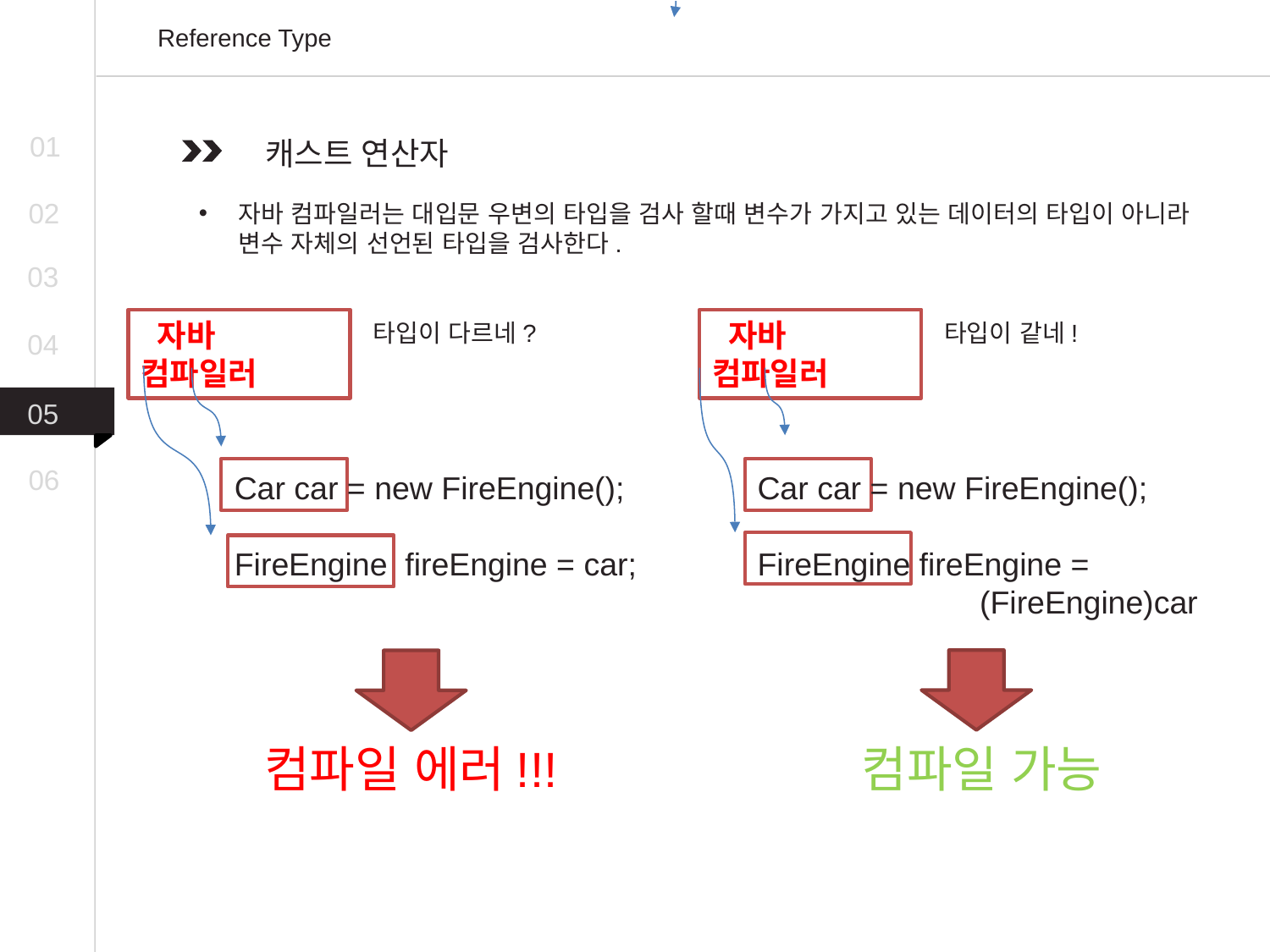

Reference Type
01
 캐스트 연산자

02
자바 컴파일러는 대입문 우변의 타입을 검사 할때 변수가 가지고 있는 데이터의 타입이 아니라 변수 자체의 선언된 타입을 검사한다.
03
 자바 컴파일러
 자바 컴파일러
타입이 다르네?
타입이 같네!
04

05

06

Car car = new FireEngine();

FireEngine  fireEngine = car;
Car car = new FireEngine();

FireEngine fireEngine =
                         (FireEngine)car

컴파일 에러!!!
 컴파일 가능